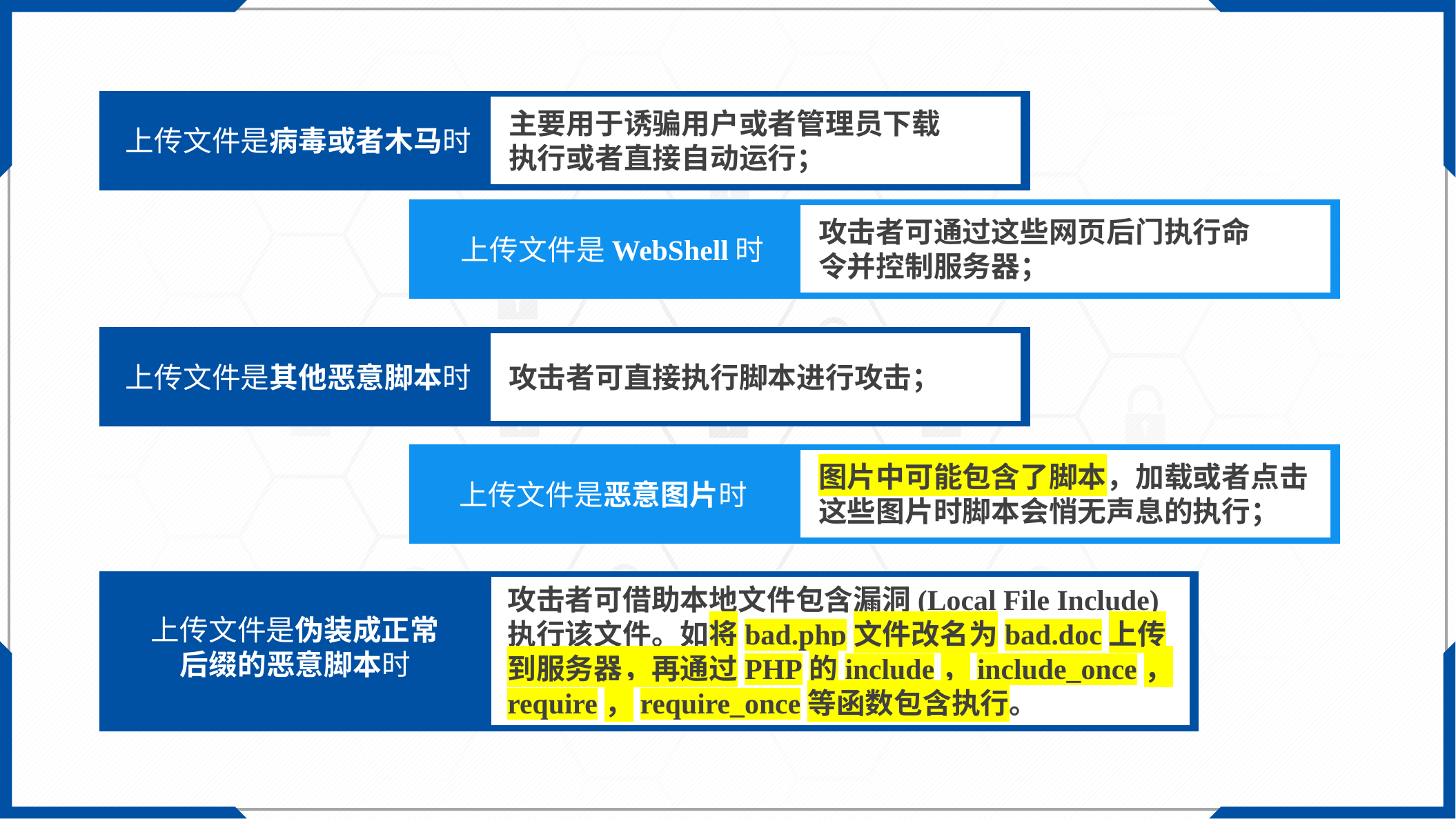

主要用于诱骗用户或者管理员下载执行或者直接自动运行；
上传文件是病毒或者木马时

攻击者可通过这些网页后门执行命令并控制服务器；
上传文件是WebShell时

攻击者可直接执行脚本进行攻击；
上传文件是其他恶意脚本时

图片中可能包含了脚本，加载或者点击这些图片时脚本会悄无声息的执行；
上传文件是恶意图片时

攻击者可借助本地文件包含漏洞(Local File Include)执行该文件。如将bad.php文件改名为bad.doc上传到服务器，再通过PHP的include，include_once，require，require_once等函数包含执行。
上传文件是伪装成正常后缀的恶意脚本时